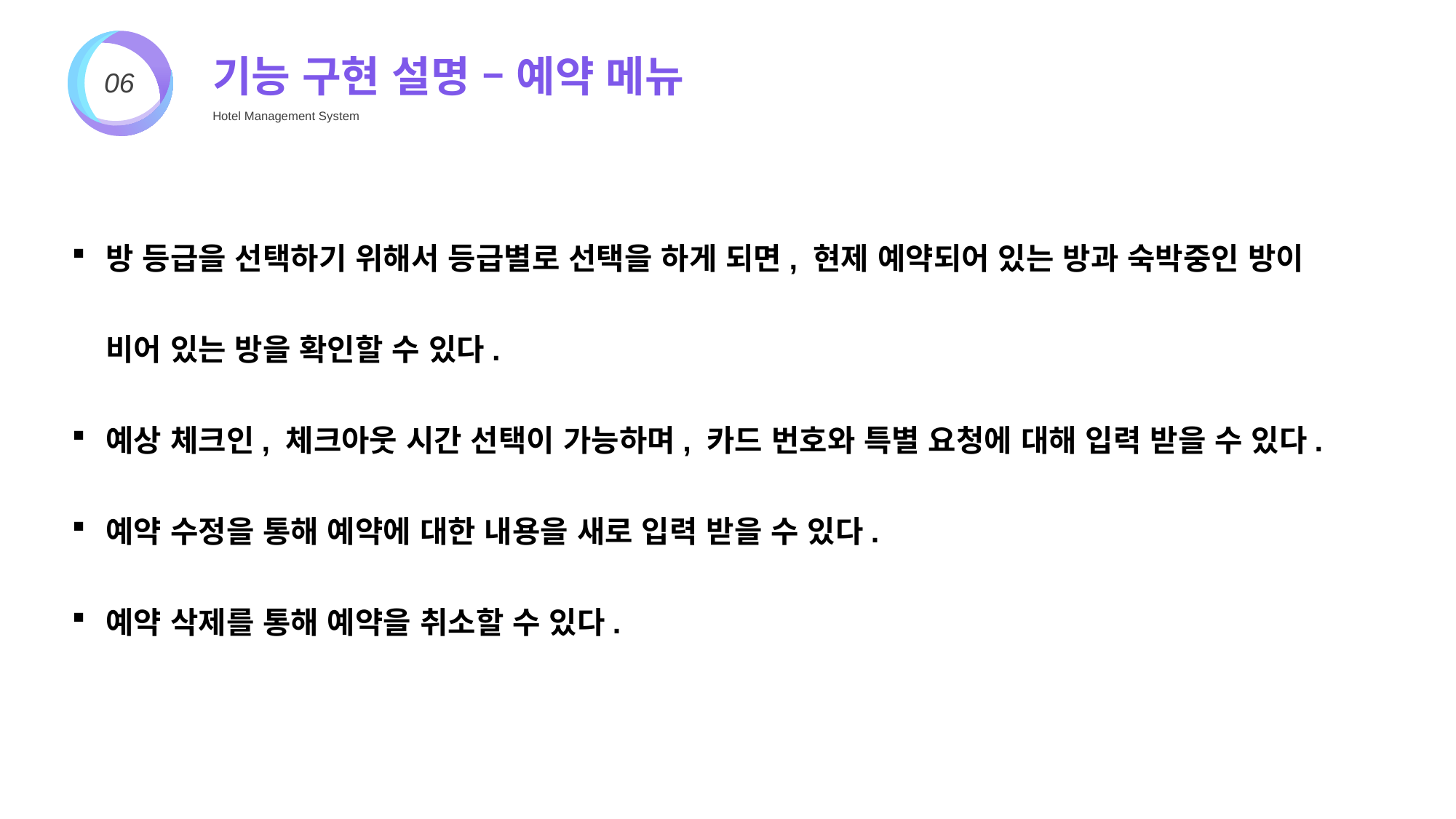

기능 구현 설명 – 예약 메뉴
Hotel Management System

06

방 등급을 선택하기 위해서 등급별로 선택을 하게 되면, 현제 예약되어 있는 방과 숙박중인 방이
비어 있는 방을 확인할 수 있다.
예상 체크인, 체크아웃 시간 선택이 가능하며, 카드 번호와 특별 요청에 대해 입력 받을 수 있다.
예약 수정을 통해 예약에 대한 내용을 새로 입력 받을 수 있다.
예약 삭제를 통해 예약을 취소할 수 있다.